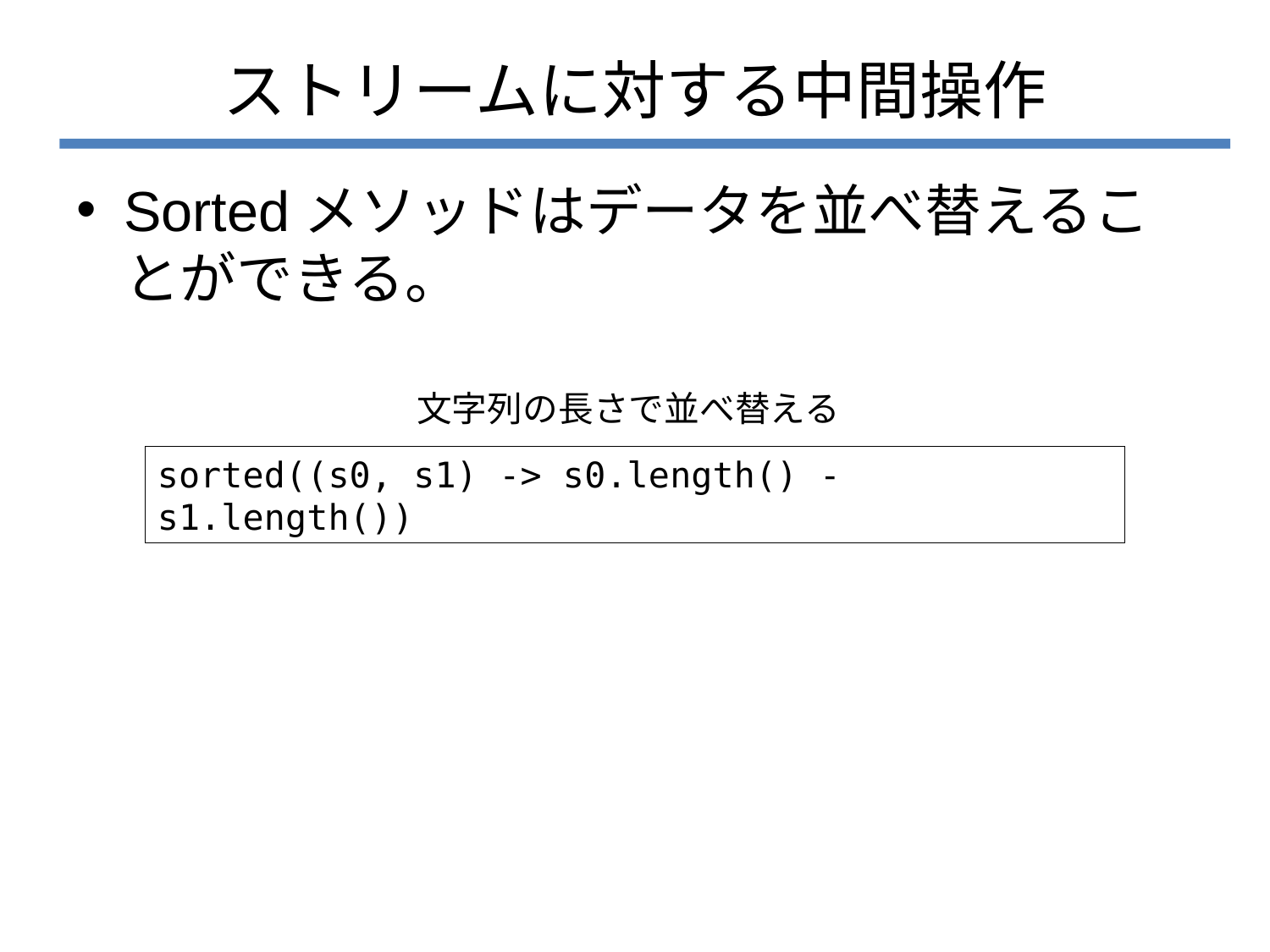

# ストリームに対する中間操作
Sortedメソッドはデータを並べ替えることができる。
文字列の長さで並べ替える
sorted((s0, s1) -> s0.length() - s1.length())